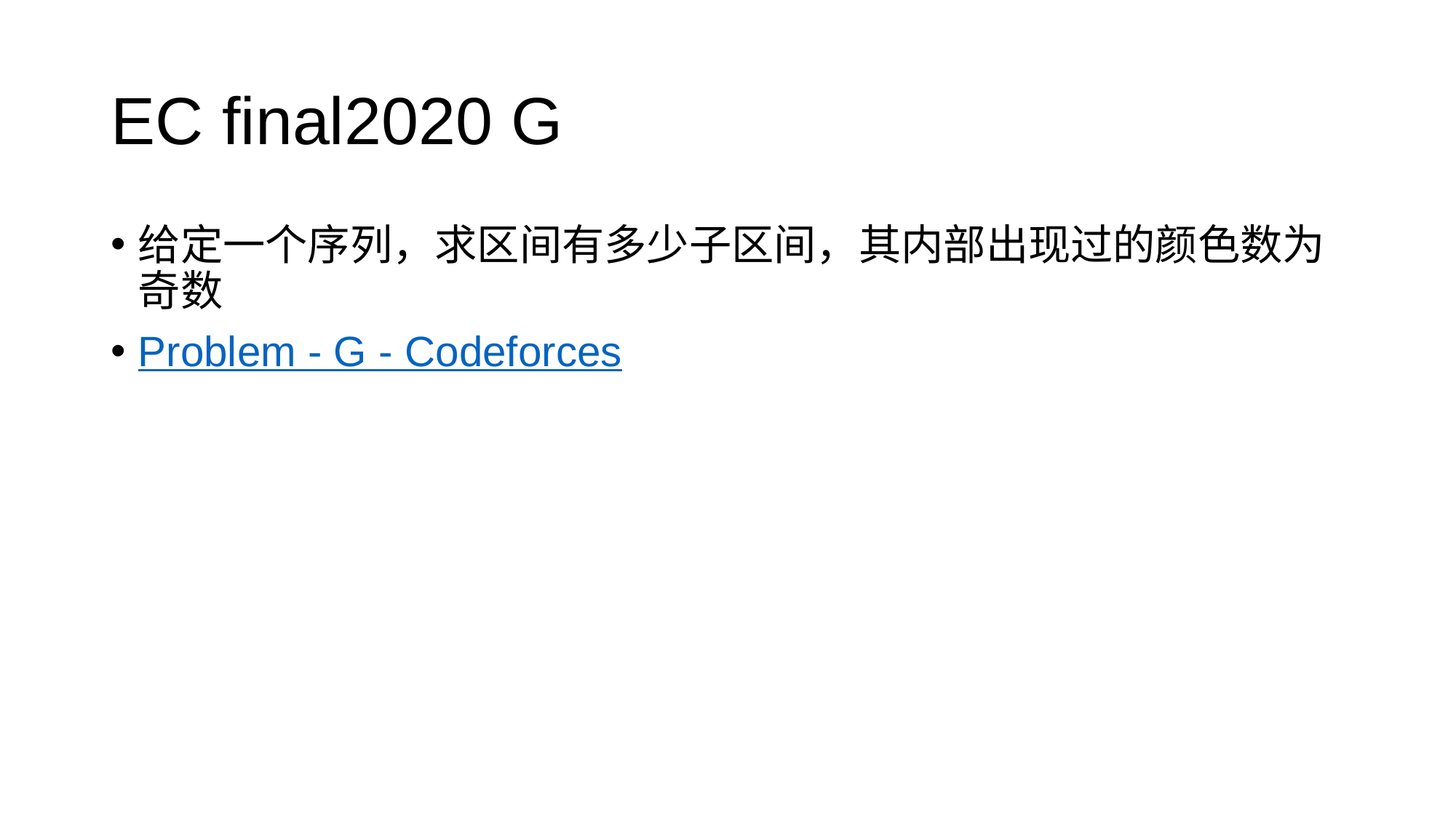

# EC final2020 G
给定一个序列，求区间有多少子区间，其内部出现过的颜色数为奇数
Problem - G - Codeforces